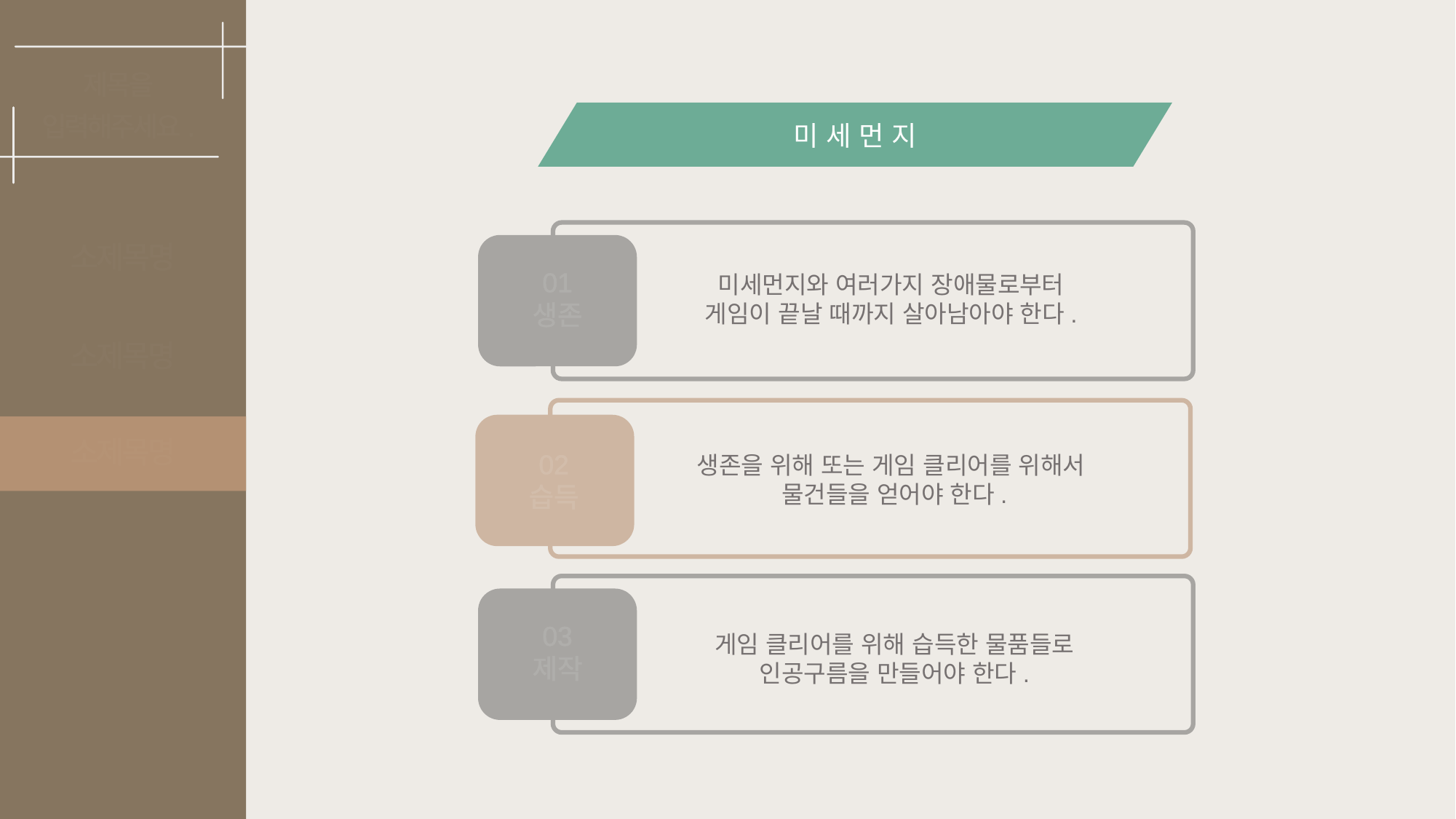

제목을
미 세 먼 지

입력해주세요.

소제목명

01
생존
미세먼지와 여러가지 장애물로부터
게임이 끝날 때까지 살아남아야 한다.
소제목명

소제목명
02
습득
생존을 위해 또는 게임 클리어를 위해서
물건들을 얻어야 한다.

03
제작
게임 클리어를 위해 습득한 물품들로
인공구름을 만들어야 한다.